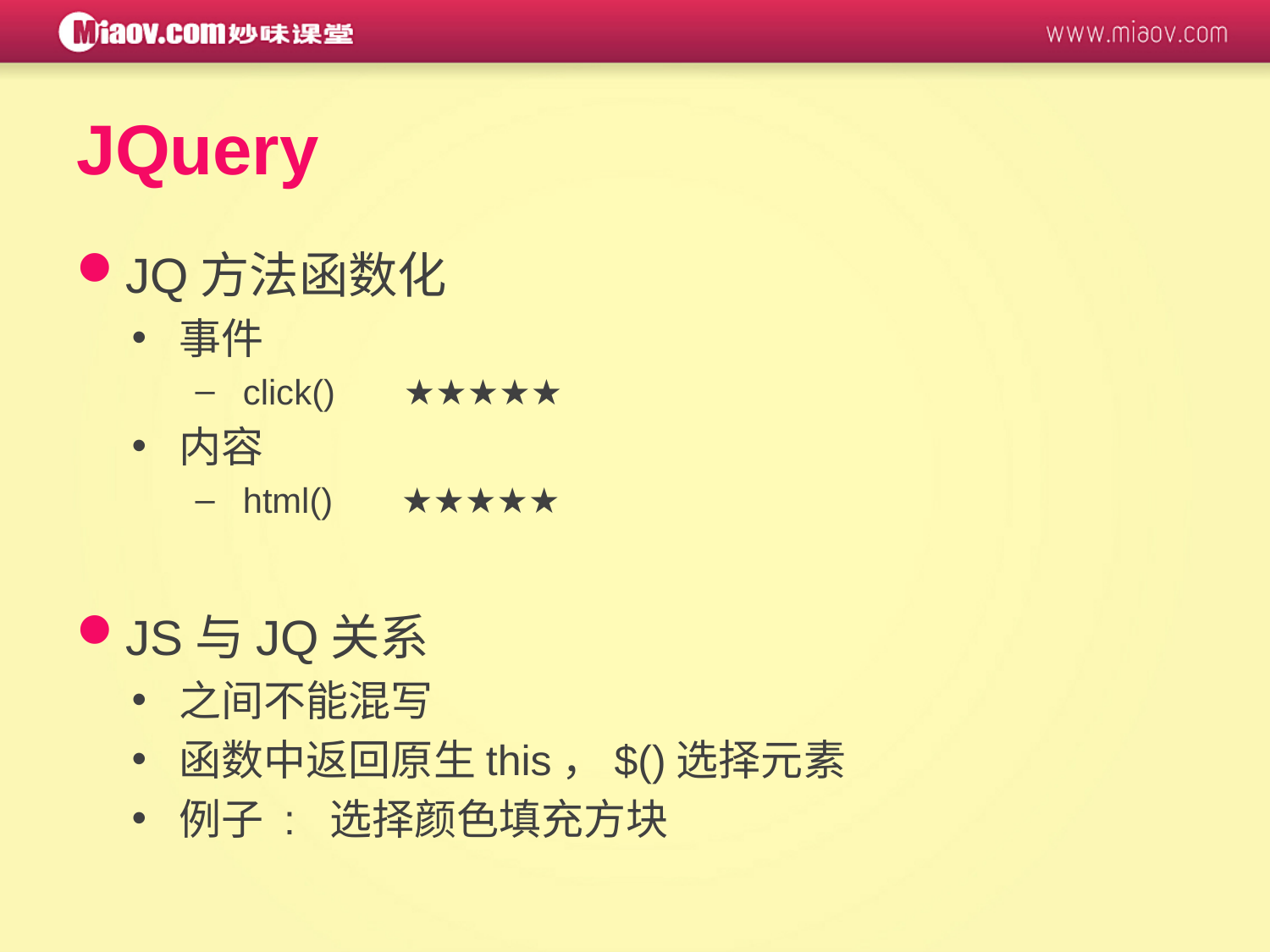

# JQuery
JQ方法函数化
事件
click()       ★★★★★
内容
html()       ★★★★★

JS与JQ关系
之间不能混写
函数中返回原生this，$()选择元素
例子 :  选择颜色填充方块